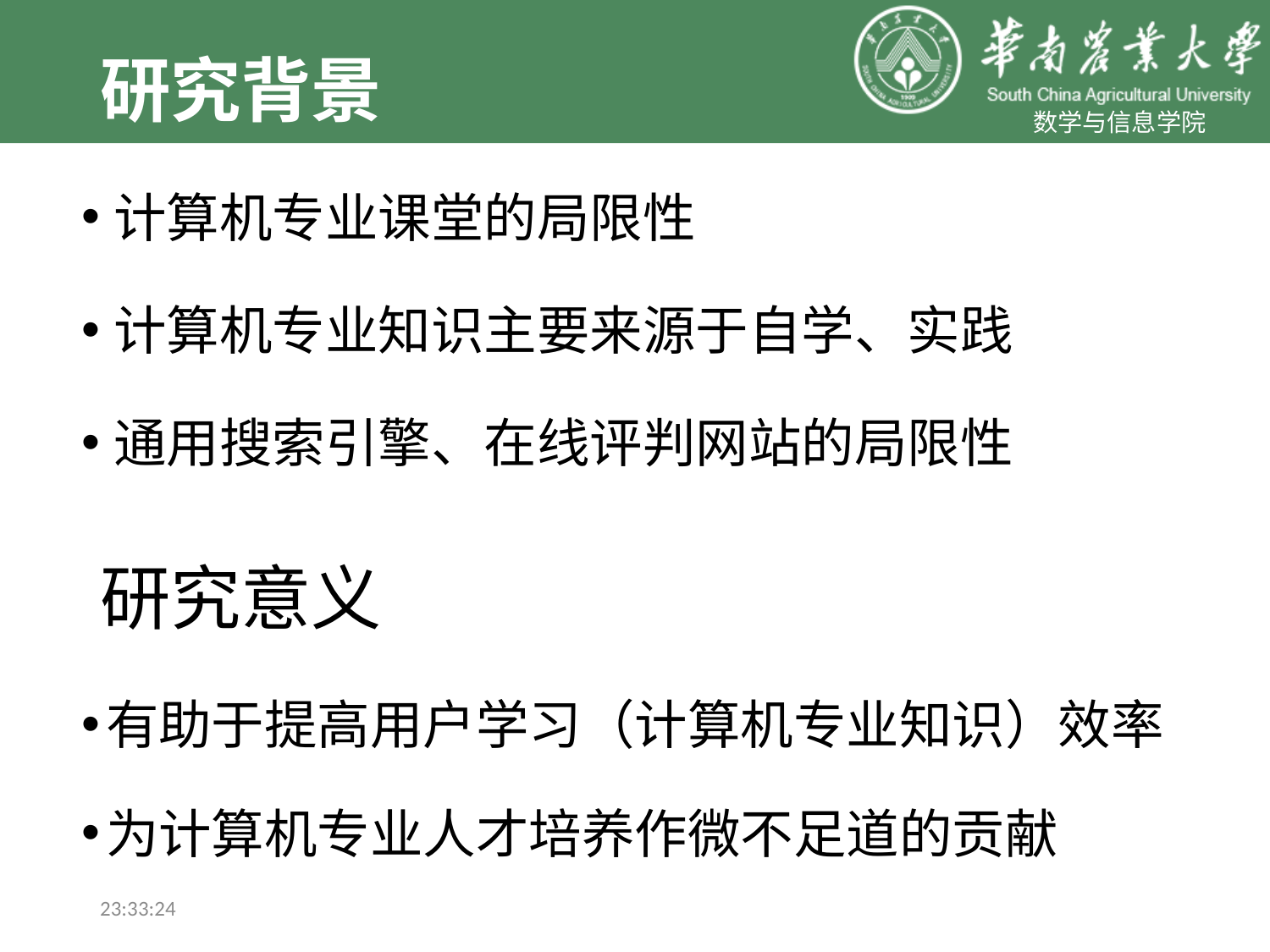

# 研究背景
计算机专业课堂的局限性
计算机专业知识主要来源于自学、实践
通用搜索引擎、在线评判网站的局限性

研究意义
有助于提高用户学习（计算机专业知识）效率
为计算机专业人才培养作微不足道的贡献
23:33:24